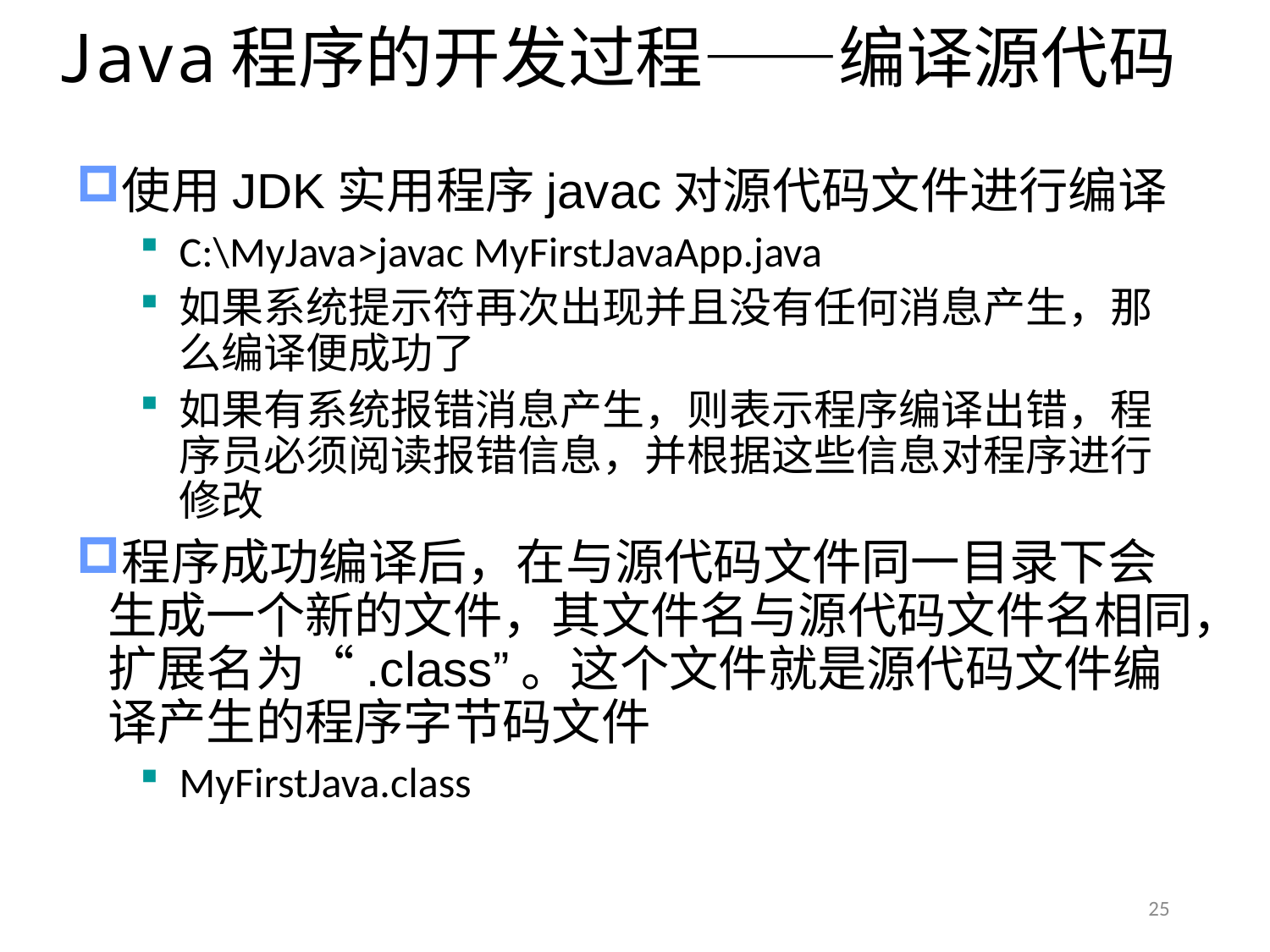

Java程序的开发过程——编译源代码
使用JDK实用程序javac对源代码文件进行编译
C:\MyJava>javac MyFirstJavaApp.java
如果系统提示符再次出现并且没有任何消息产生，那么编译便成功了
如果有系统报错消息产生，则表示程序编译出错，程序员必须阅读报错信息，并根据这些信息对程序进行修改
程序成功编译后，在与源代码文件同一目录下会生成一个新的文件，其文件名与源代码文件名相同，扩展名为“.class”。这个文件就是源代码文件编译产生的程序字节码文件
MyFirstJava.class
25